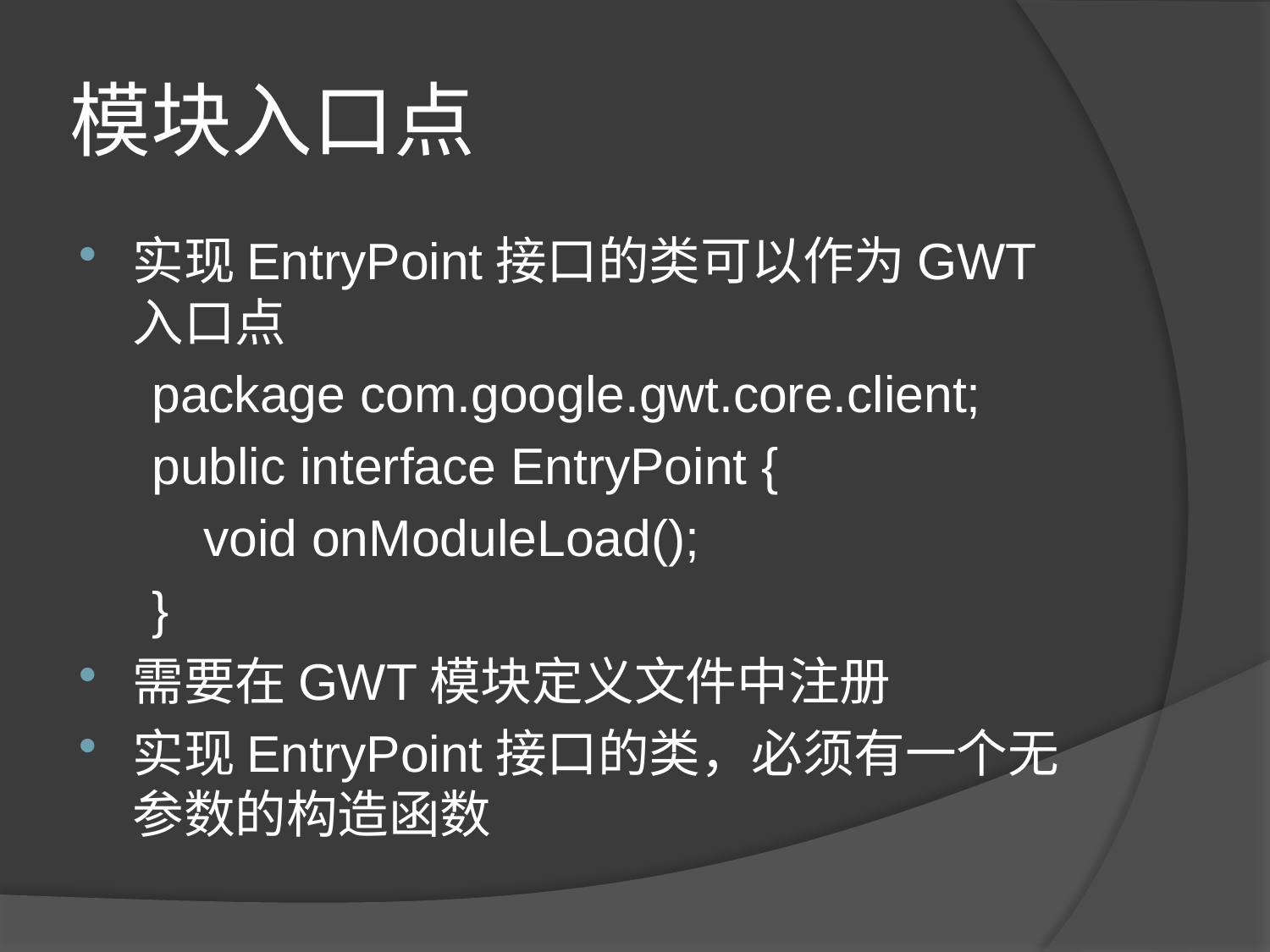

# 模块入口点
实现EntryPoint接口的类可以作为GWT入口点
     package com.google.gwt.core.client;
     public interface EntryPoint {
	     void onModuleLoad();
     }
需要在GWT模块定义文件中注册
实现EntryPoint接口的类，必须有一个无参数的构造函数